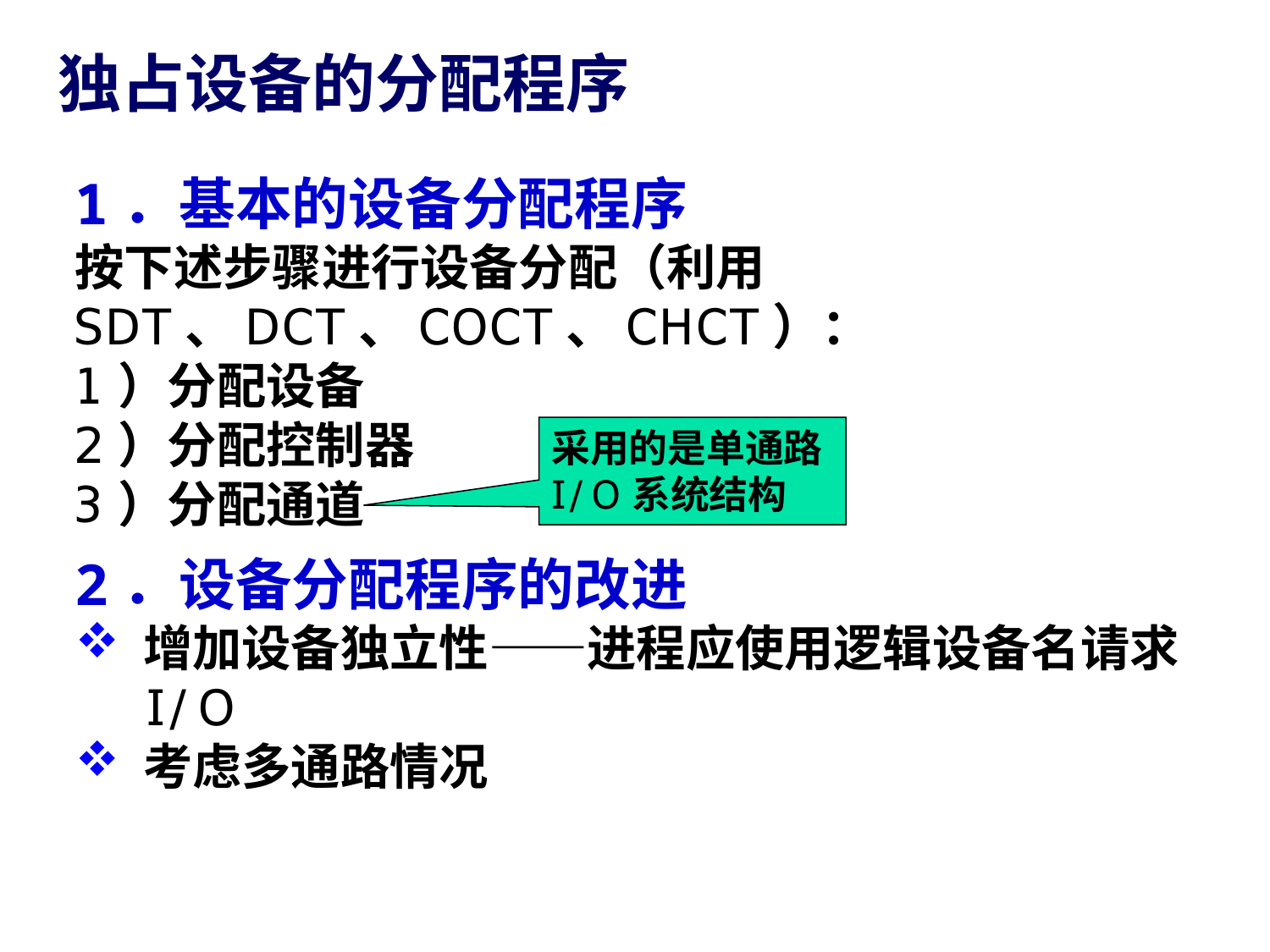

# 独占设备的分配程序
1．基本的设备分配程序
按下述步骤进行设备分配（利用SDT、DCT、COCT、CHCT）：
1）分配设备
2）分配控制器
3）分配通道
2．设备分配程序的改进
 增加设备独立性——进程应使用逻辑设备名请求
     I/O
 考虑多通路情况
采用的是单通路I/O系统结构
69